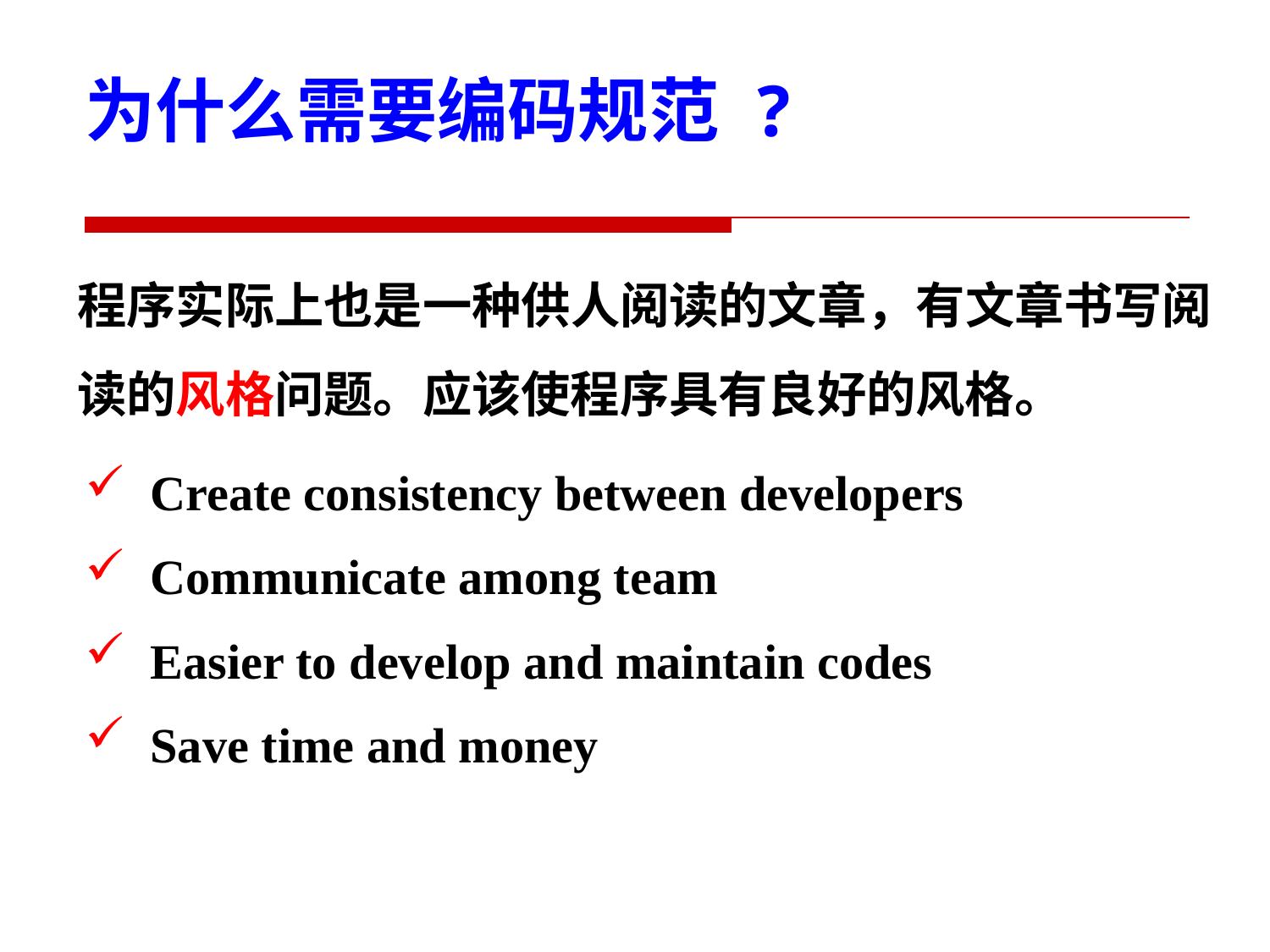

为什么需要编码规范 ?
程序实际上也是一种供人阅读的文章，有文章书写阅读的风格问题。应该使程序具有良好的风格。
Create consistency between developers
Communicate among team
Easier to develop and maintain codes
Save time and money